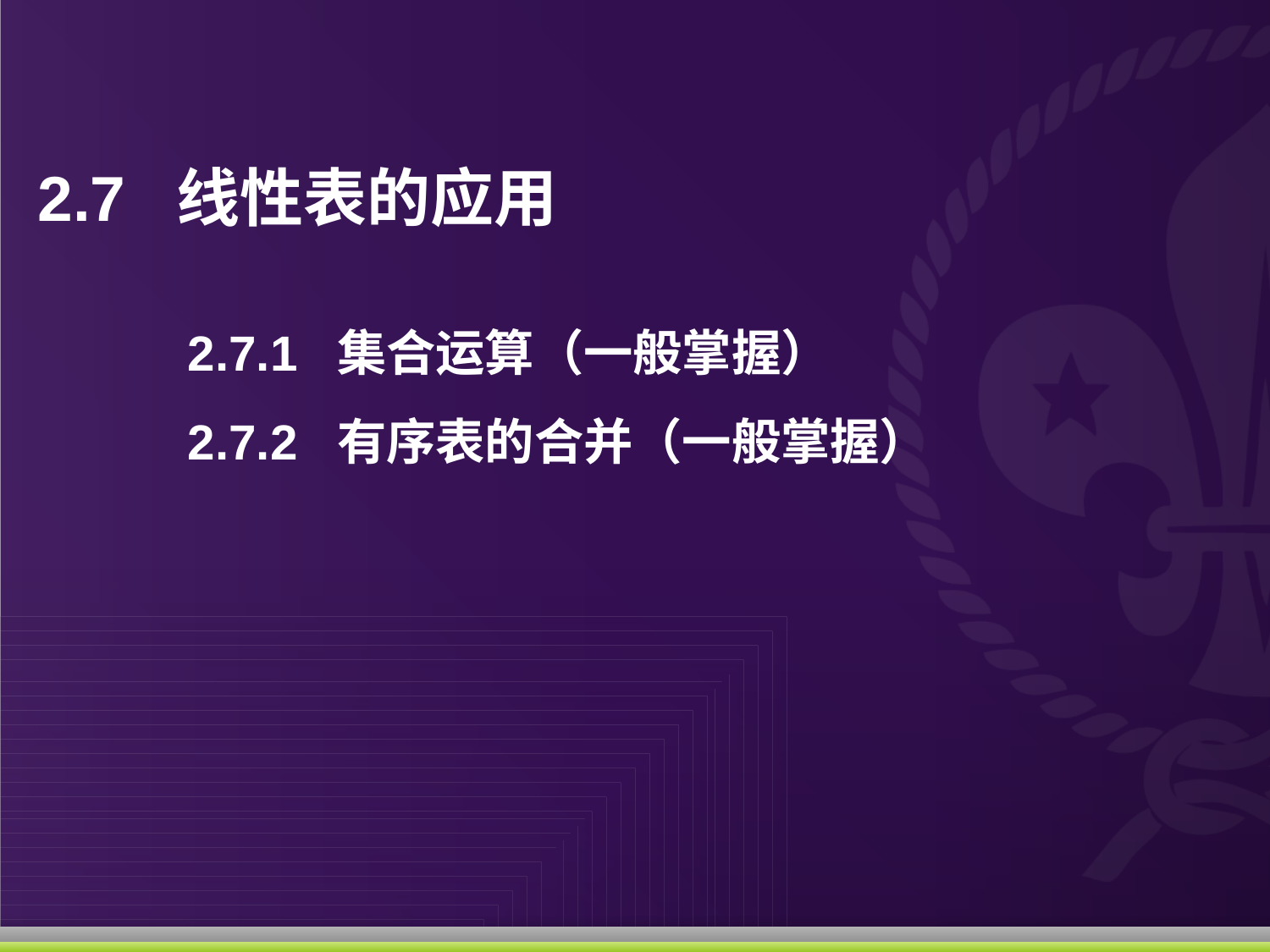

# 2.7  线性表的应用
2.7.1  集合运算（一般掌握）
2.7.2  有序表的合并（一般掌握）